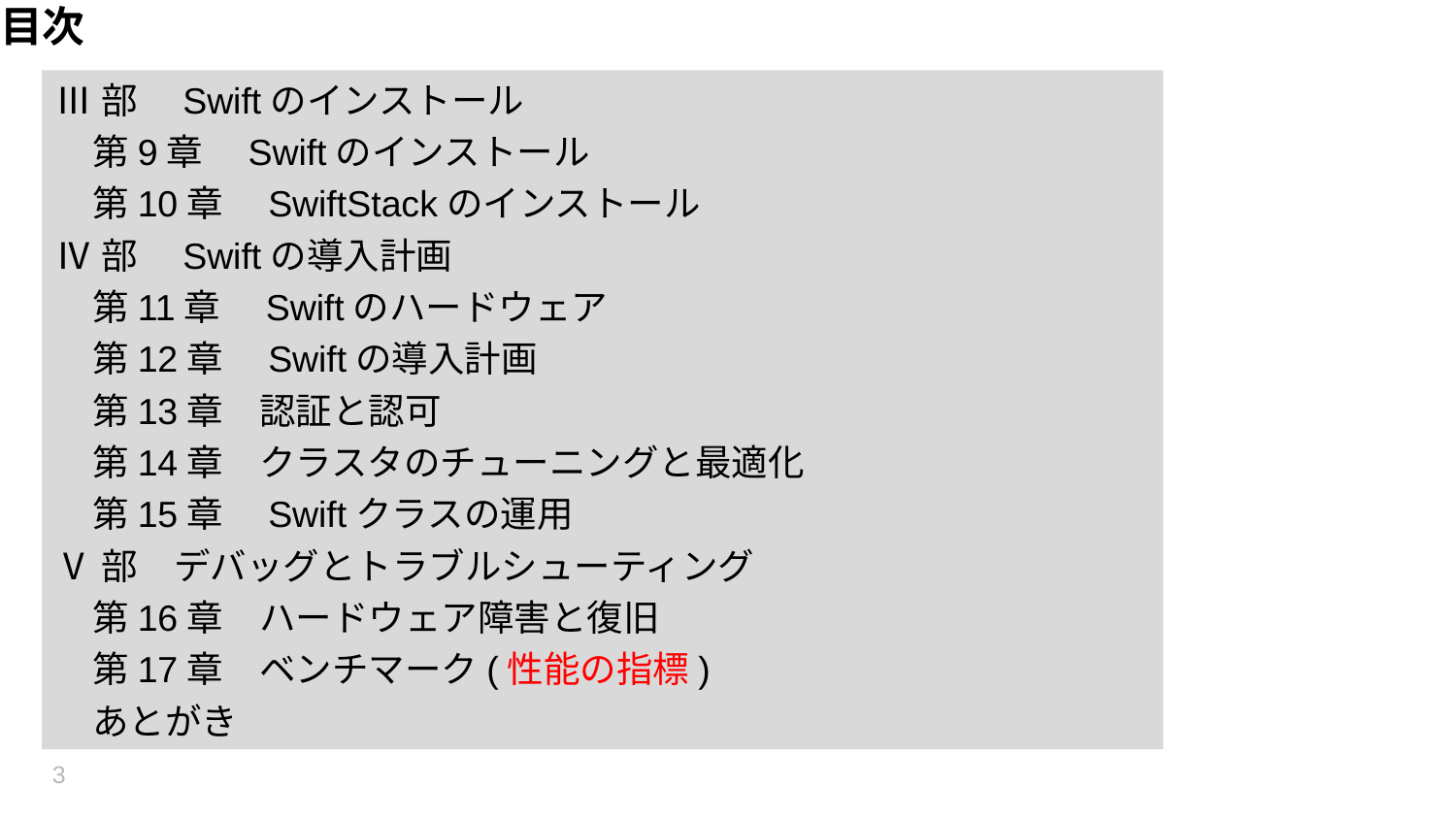

# 目次

Ⅲ部　Swiftのインストール
　第9章　Swiftのインストール
　第10章　SwiftStackのインストール
Ⅳ部　Swiftの導入計画
　第11章　Swiftのハードウェア
　第12章　Swiftの導入計画
　第13章　認証と認可
　第14章　クラスタのチューニングと最適化
　第15章　Swiftクラスの運用
Ⅴ部　デバッグとトラブルシューティング
　第16章　ハードウェア障害と復旧
　第17章　ベンチマーク(性能の指標)
　あとがき